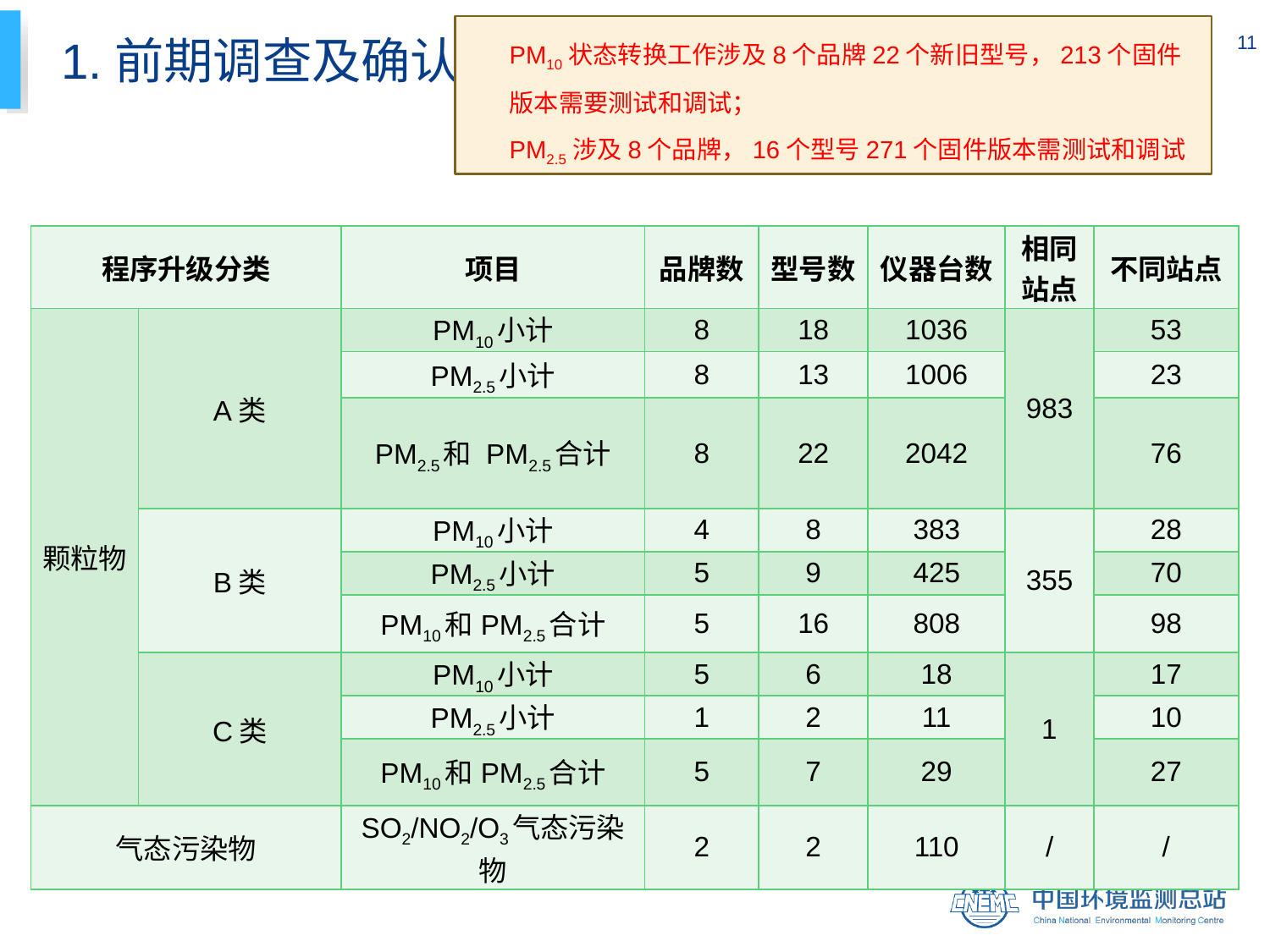

# 1.前期调查及确认
PM10状态转换工作涉及8个品牌22个新旧型号，213个固件版本需要测试和调试；
PM2.5涉及8个品牌，16个型号271个固件版本需测试和调试
11
| 程序升级分类 |  | 项目 | 品牌数 | 型号数 | 仪器台数 | 相同站点 | 不同站点 |
| --- | --- | --- | --- | --- | --- | --- | --- |
| 颗粒物 | A类 | PM10小计 | 8 | 18 | 1036 | 983 | 53 |
|  |  | PM2.5小计 | 8 | 13 | 1006 |  | 23 |
|  |  | PM2.5和 PM2.5合计 | 8 | 22 | 2042 |  | 76 |
|  | B类 | PM10小计 | 4 | 8 | 383 | 355 | 28 |
|  |  | PM2.5小计 | 5 | 9 | 425 |  | 70 |
|  |  | PM10和PM2.5合计 | 5 | 16 | 808 |  | 98 |
|  | C类 | PM10小计 | 5 | 6 | 18 | 1 | 17 |
|  |  | PM2.5小计 | 1 | 2 | 11 |  | 10 |
|  |  | PM10和PM2.5合计 | 5 | 7 | 29 |  | 27 |
| 气态污染物 |  | SO2/NO2/O3气态污染物 | 2 | 2 | 110 | / | / |